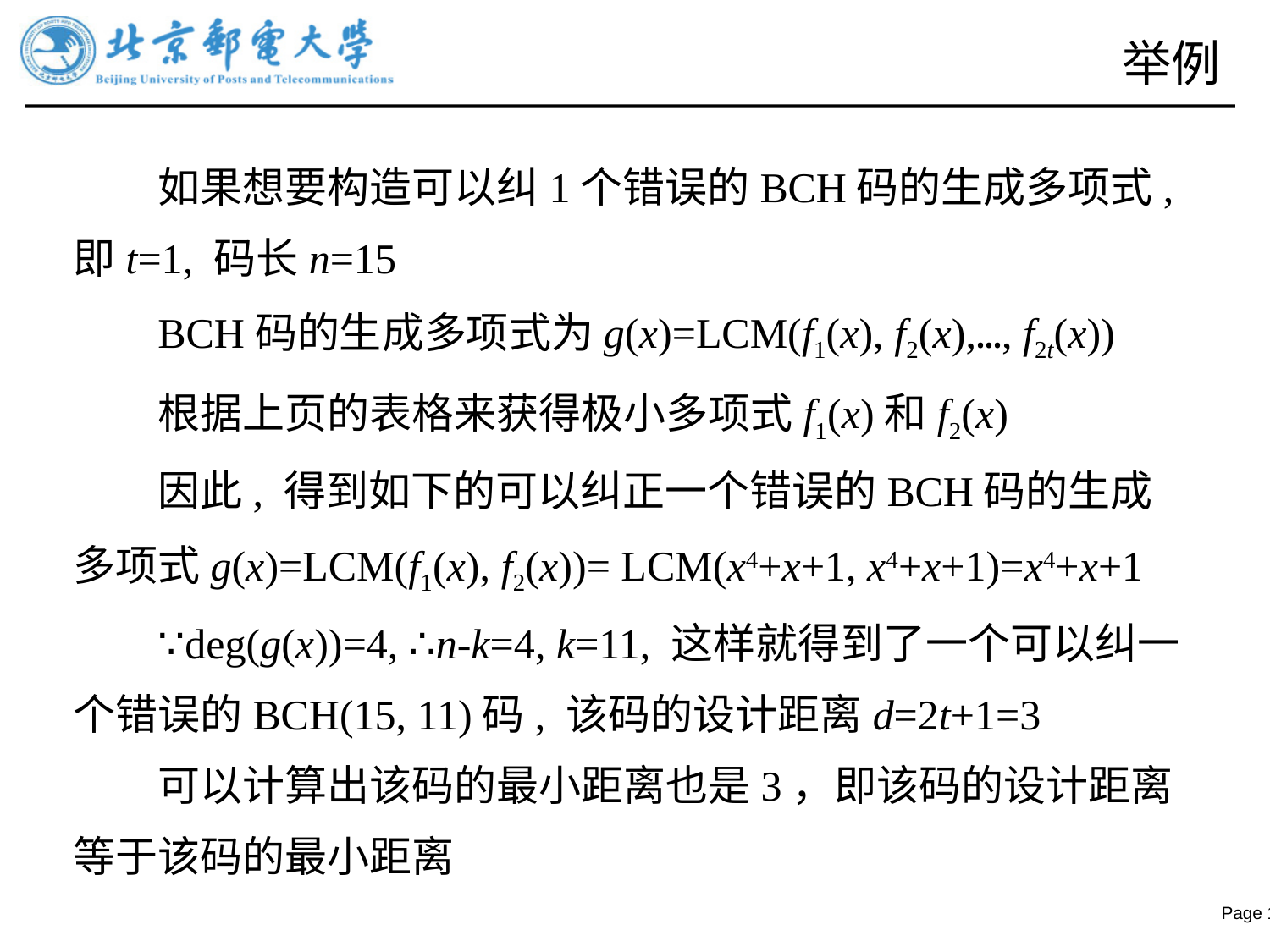

# 举例
如果想要构造可以纠1个错误的BCH码的生成多项式, 即t=1, 码长n=15
BCH码的生成多项式为g(x)=LCM(f1(x), f2(x),…, f2t(x))
根据上页的表格来获得极小多项式f1(x)和f2(x)
因此, 得到如下的可以纠正一个错误的BCH码的生成多项式g(x)=LCM(f1(x), f2(x))= LCM(x4+x+1, x4+x+1)=x4+x+1
∵deg(g(x))=4, ∴n-k=4, k=11, 这样就得到了一个可以纠一个错误的BCH(15, 11)码, 该码的设计距离d=2t+1=3
可以计算出该码的最小距离也是3，即该码的设计距离等于该码的最小距离